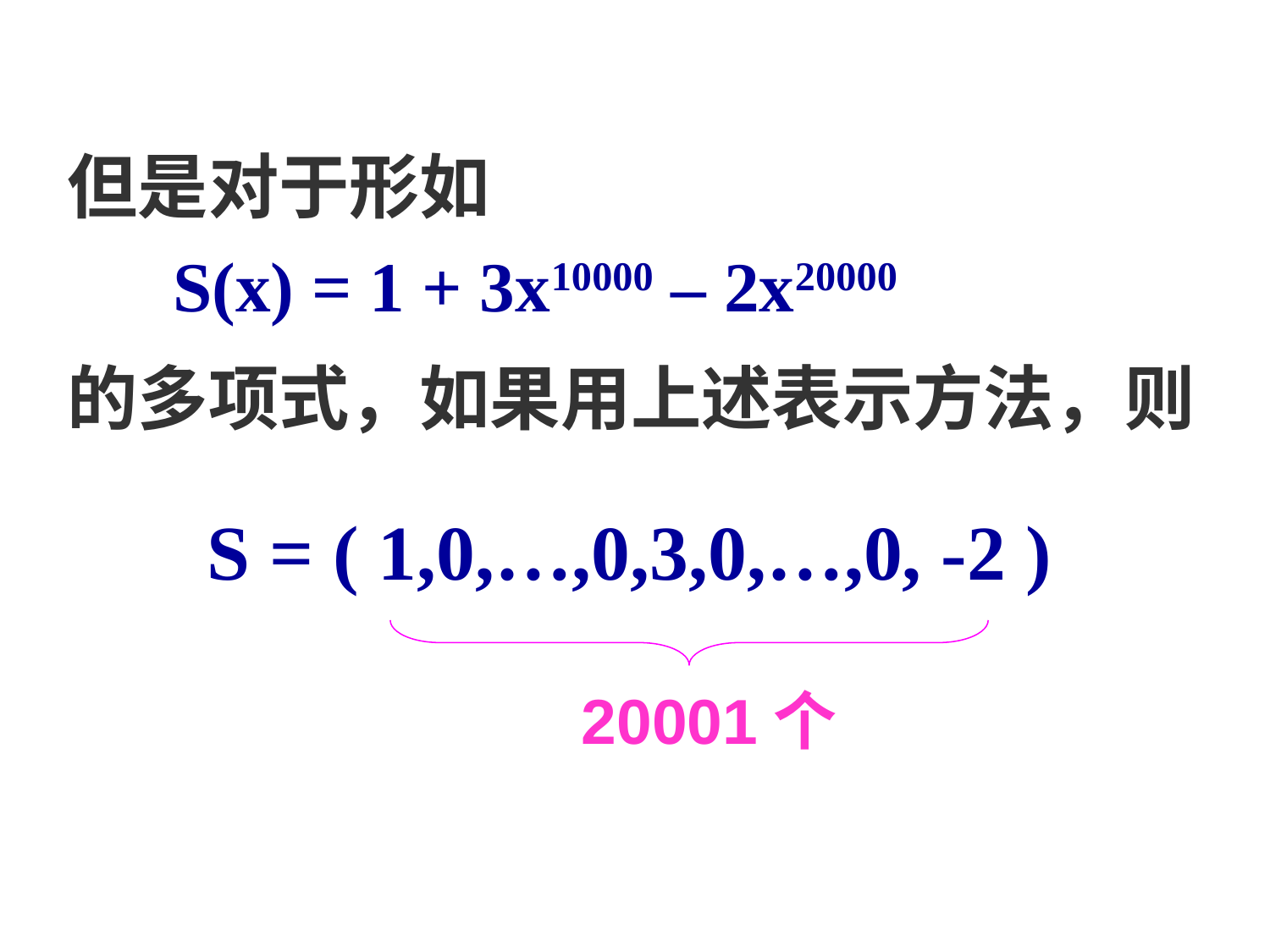

但是对于形如
      S(x) = 1 + 3x10000 – 2x20000
的多项式，如果用上述表示方法，则
 S = ( 1,0,…,0,3,0,…,0, -2 )

20001个